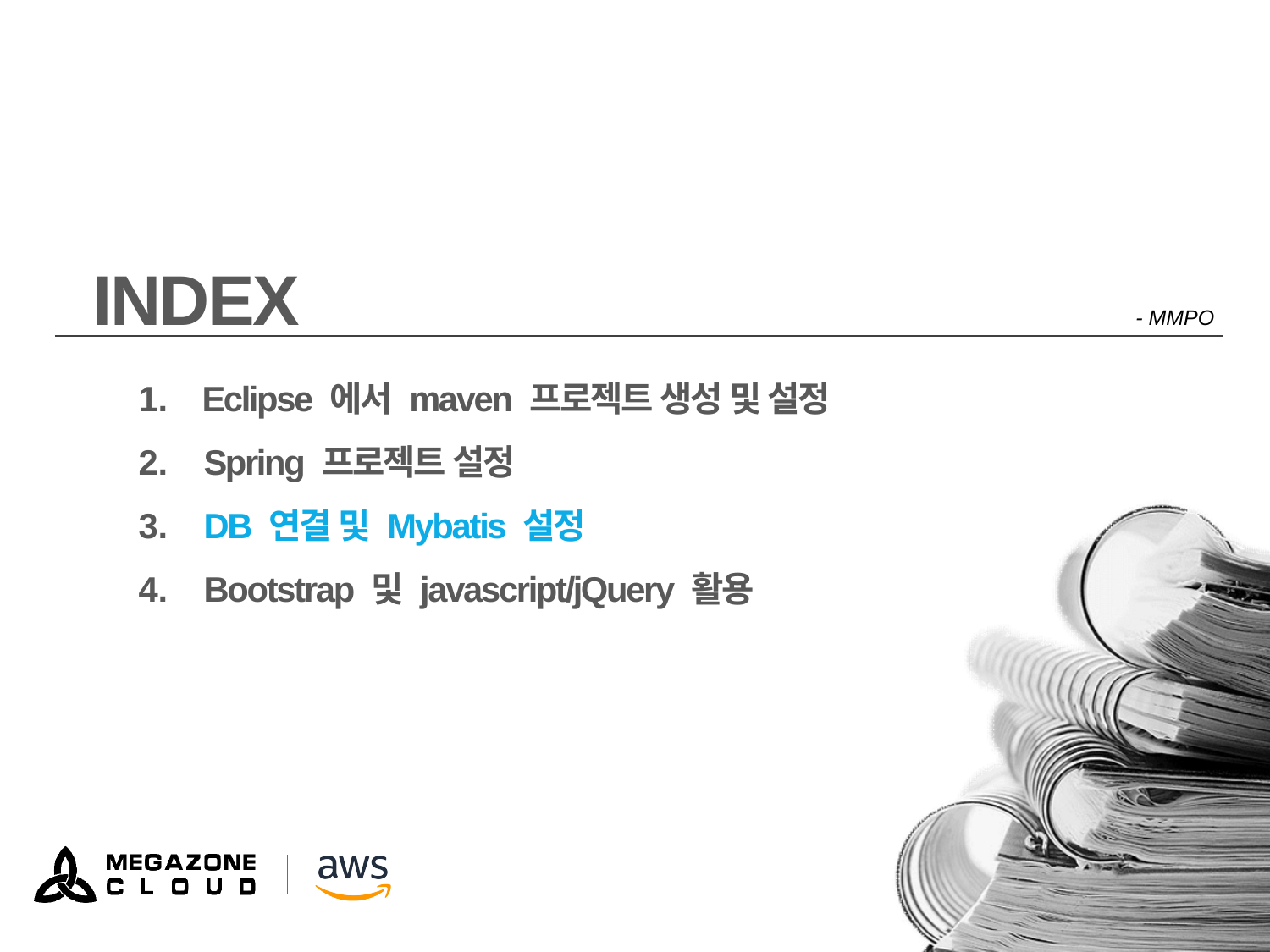

Eclipse 에서 maven 프로젝트 생성 및 설정
 Spring 프로젝트 설정
 DB 연결 및 Mybatis 설정
 Bootstrap 및 javascript/jQuery 활용